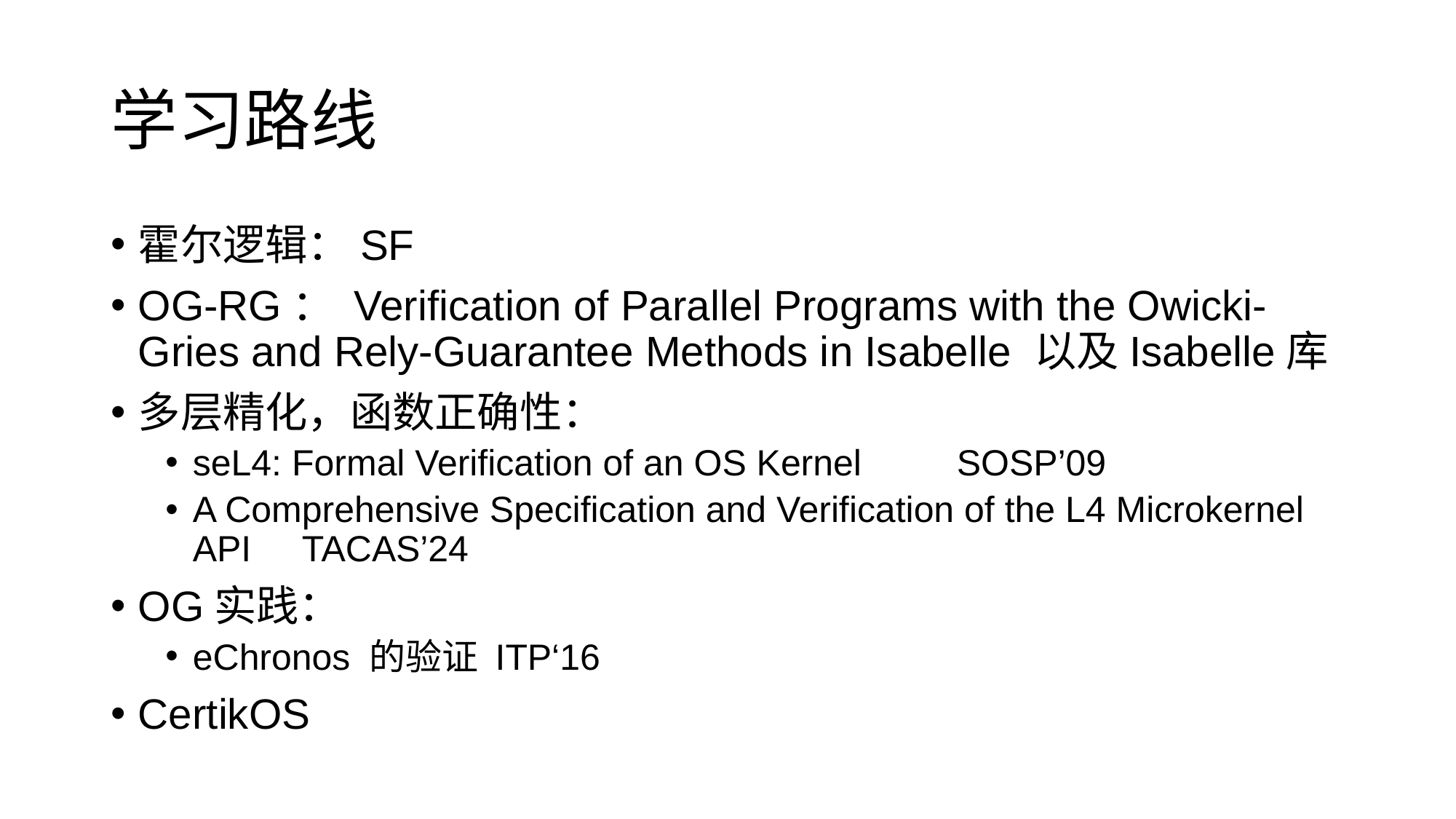

# 学习路线
霍尔逻辑：SF
OG-RG： Verification of Parallel Programs with the Owicki-Gries and Rely-Guarantee Methods in Isabelle 以及Isabelle库
多层精化，函数正确性：
seL4: Formal Verification of an OS Kernel	SOSP’09
A Comprehensive Specification and Verification of the L4 Microkernel API	TACAS’24
OG实践：
eChronos 的验证 ITP‘16
CertikOS